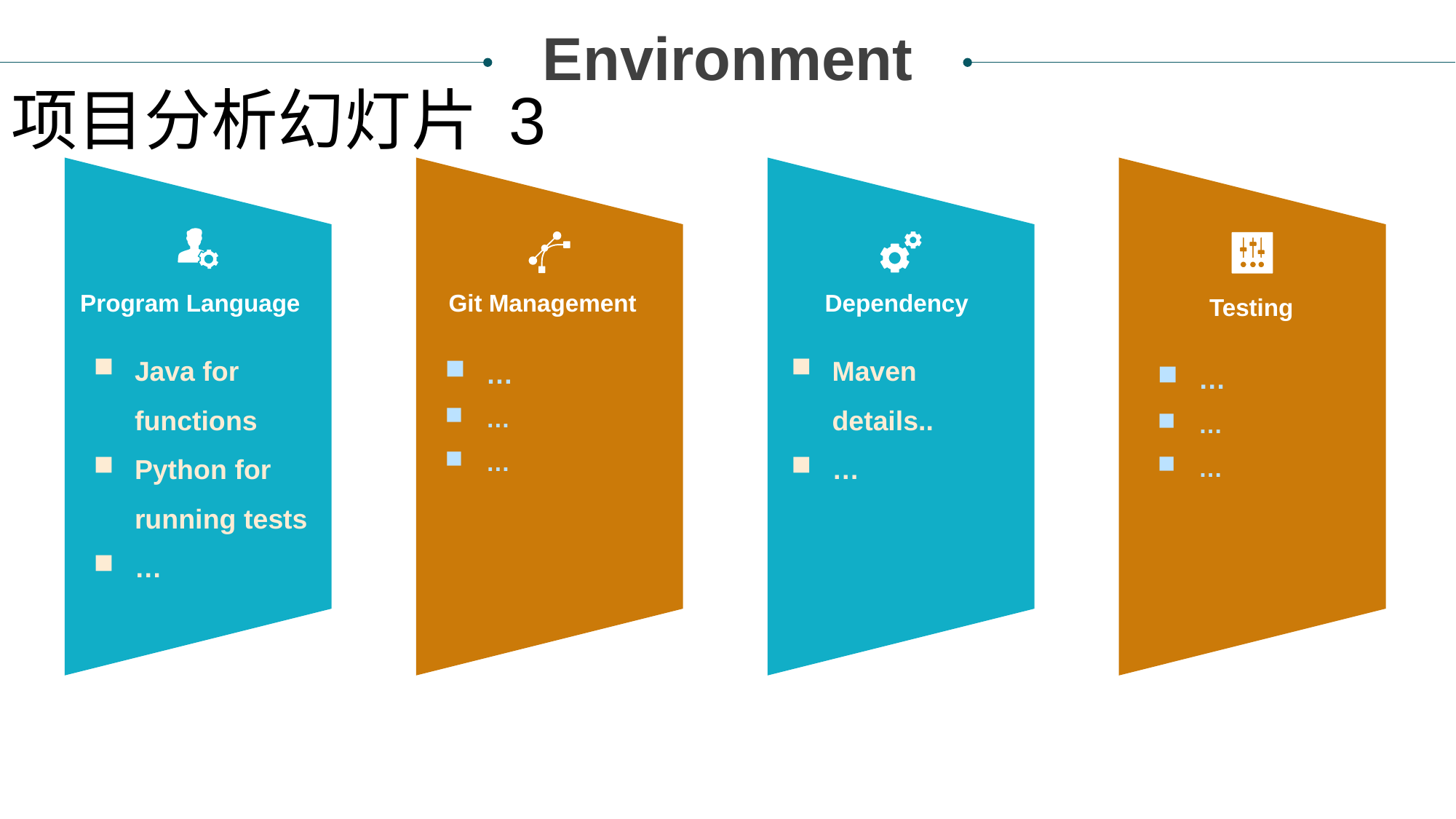

Environment
项目分析幻灯片 3

Dependency
Program Language
Git Management

Testing
Maven details..
…
Java for functions
Python for running tests
…
…
…
…
…
…
…